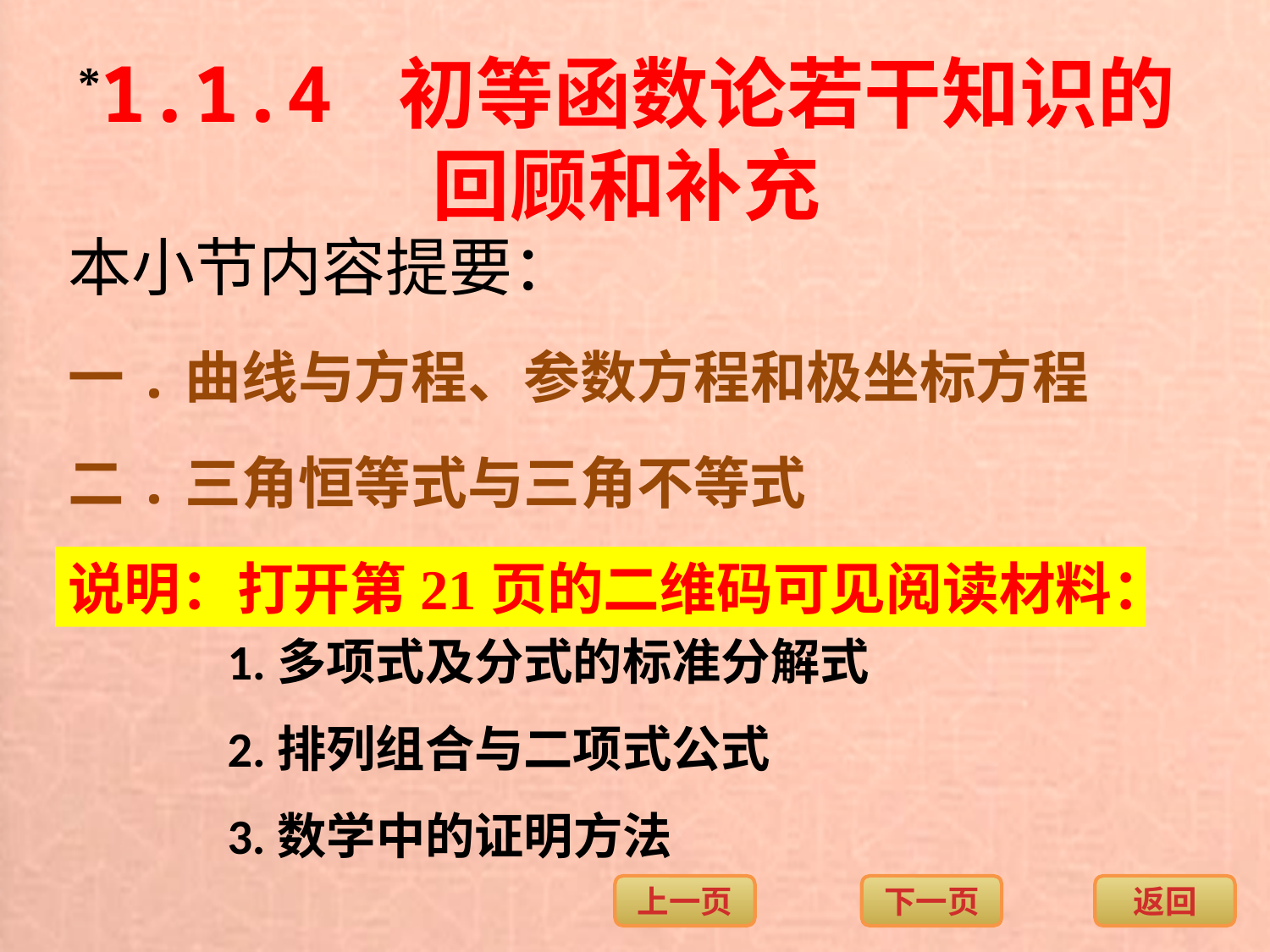

*1.1.4 初等函数论若干知识的
回顾和补充
本小节内容提要：
一.曲线与方程、参数方程和极坐标方程
二.三角恒等式与三角不等式
说明：打开第21页的二维码可见阅读材料：
1.多项式及分式的标准分解式
2.排列组合与二项式公式
3.数学中的证明方法